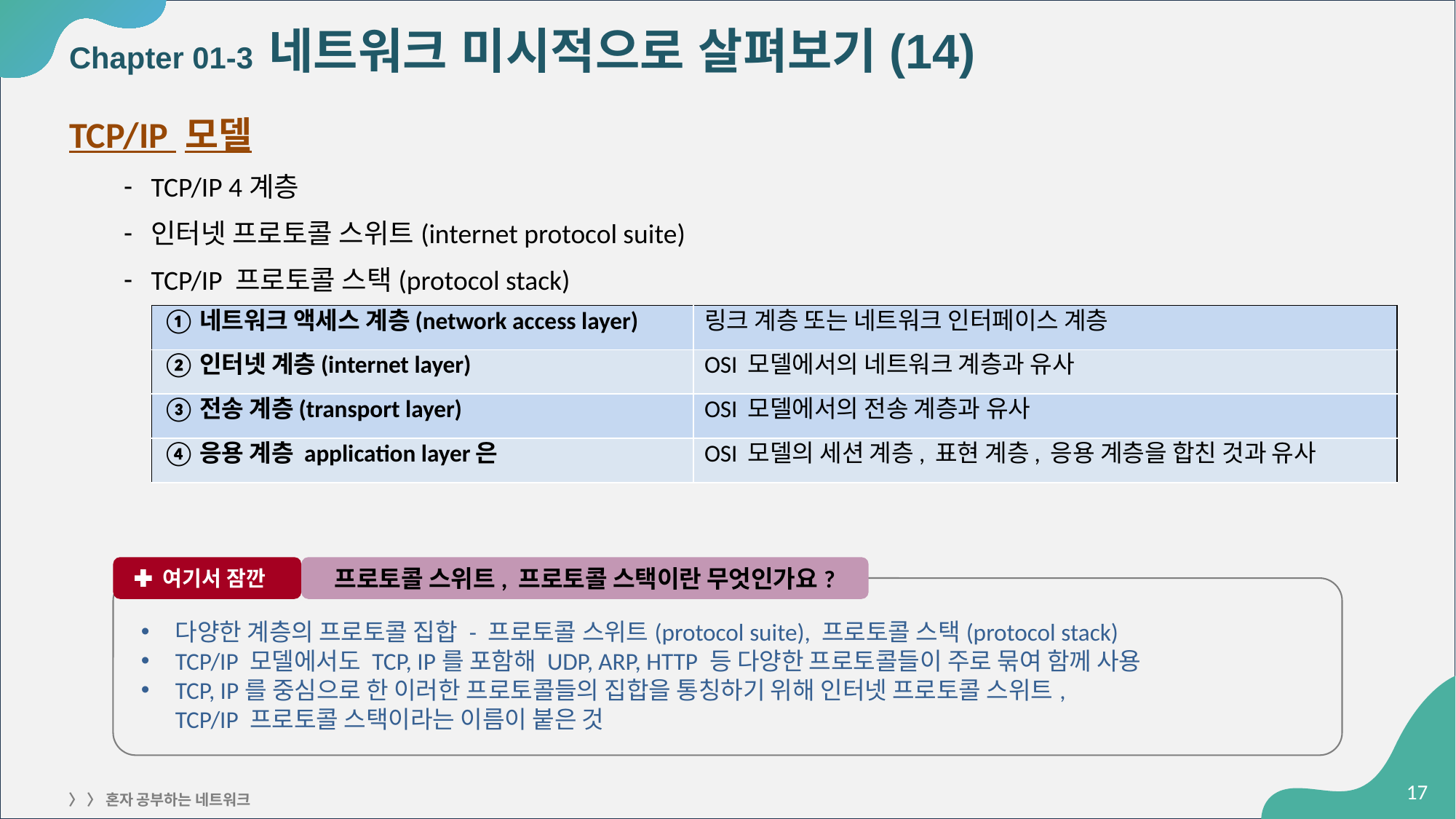

# Chapter 01-3 네트워크 미시적으로 살펴보기(14)
TCP/IP 모델
TCP/IP 4계층
인터넷 프로토콜 스위트(internet protocol suite)
TCP/IP 프로토콜 스택(protocol stack)
| ①네트워크 액세스 계층(network access layer) | 링크 계층 또는 네트워크 인터페이스 계층 |
| --- | --- |
| ②인터넷 계층(internet layer) | OSI 모델에서의 네트워크 계층과 유사 |
| ③전송 계층(transport layer) | OSI 모델에서의 전송 계층과 유사 |
| ④응용 계층 application layer은 | OSI 모델의 세션 계층, 표현 계층, 응용 계층을 합친 것과 유사 |
     여기서 잠깐
프로토콜 스위트, 프로토콜 스택이란 무엇인가요?

다양한 계층의 프로토콜 집합 - 프로토콜 스위트(protocol suite), 프로토콜 스택(protocol stack)
TCP/IP 모델에서도 TCP, IP를 포함해 UDP, ARP, HTTP 등 다양한 프로토콜들이 주로 묶여 함께 사용
TCP, IP를 중심으로 한 이러한 프로토콜들의 집합을 통칭하기 위해 인터넷 프로토콜 스위트,
TCP/IP 프로토콜 스택이라는 이름이 붙은 것
17
〉 〉 혼자 공부하는 네트워크